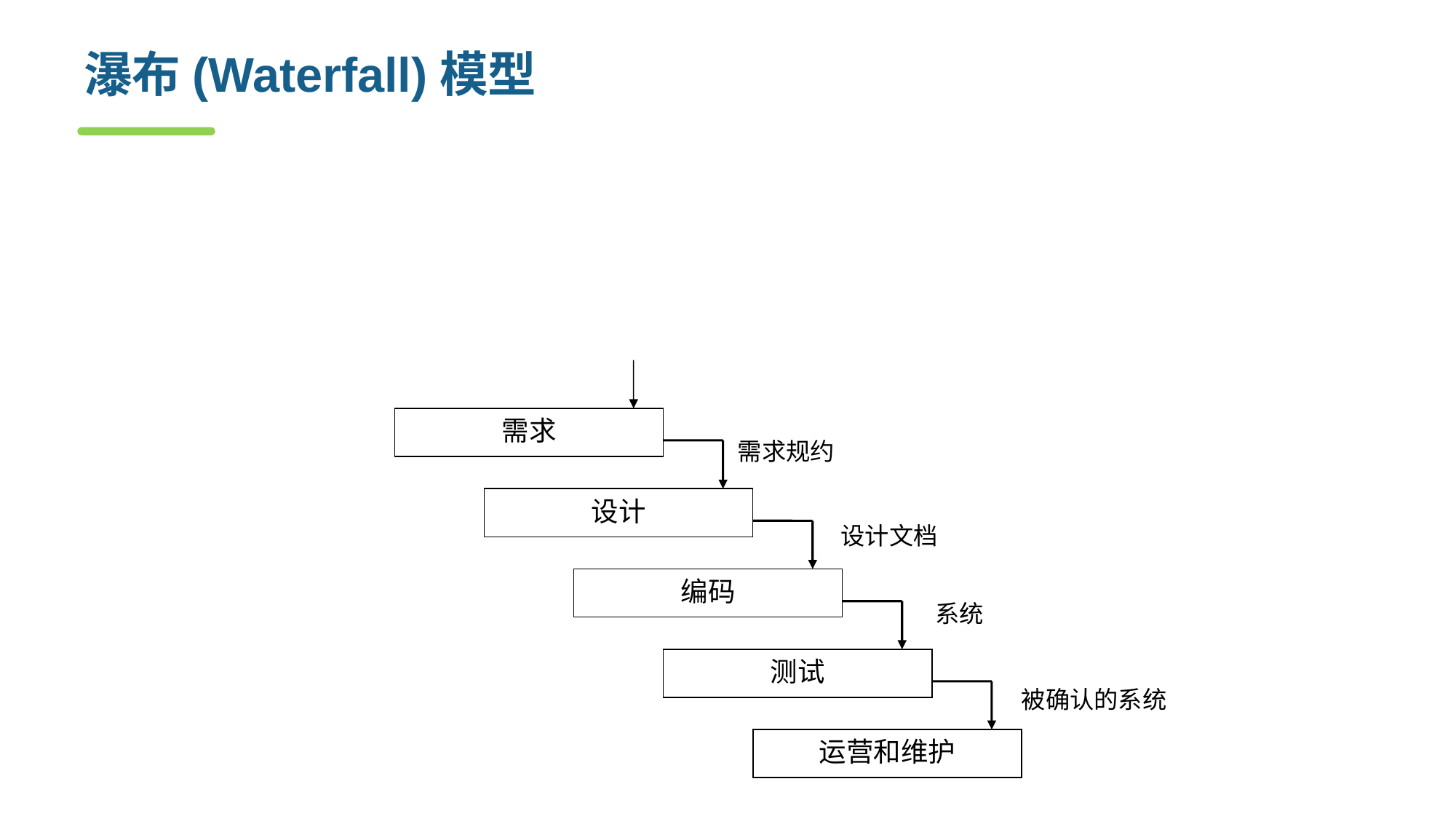

# 瀑布(Waterfall)模型
最早的软件开发模型
1970年W. Royce提出
又称为线性顺序模型

需求
需求规约

设计
设计文档

编码
系统

测试
被确认的系统

运营和维护
9